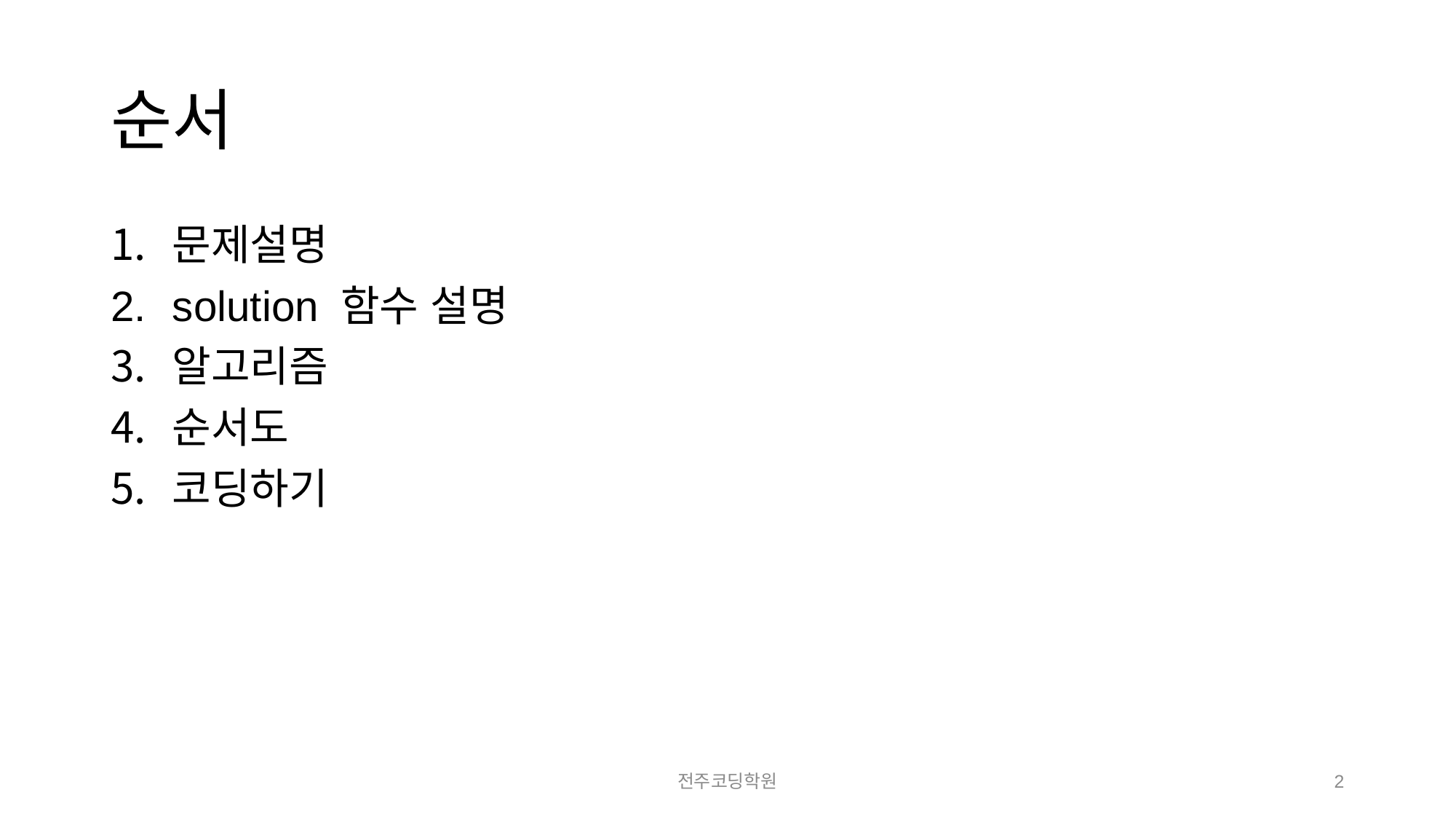

# 순서
문제설명
solution 함수 설명
알고리즘
순서도
코딩하기
전주코딩학원
2